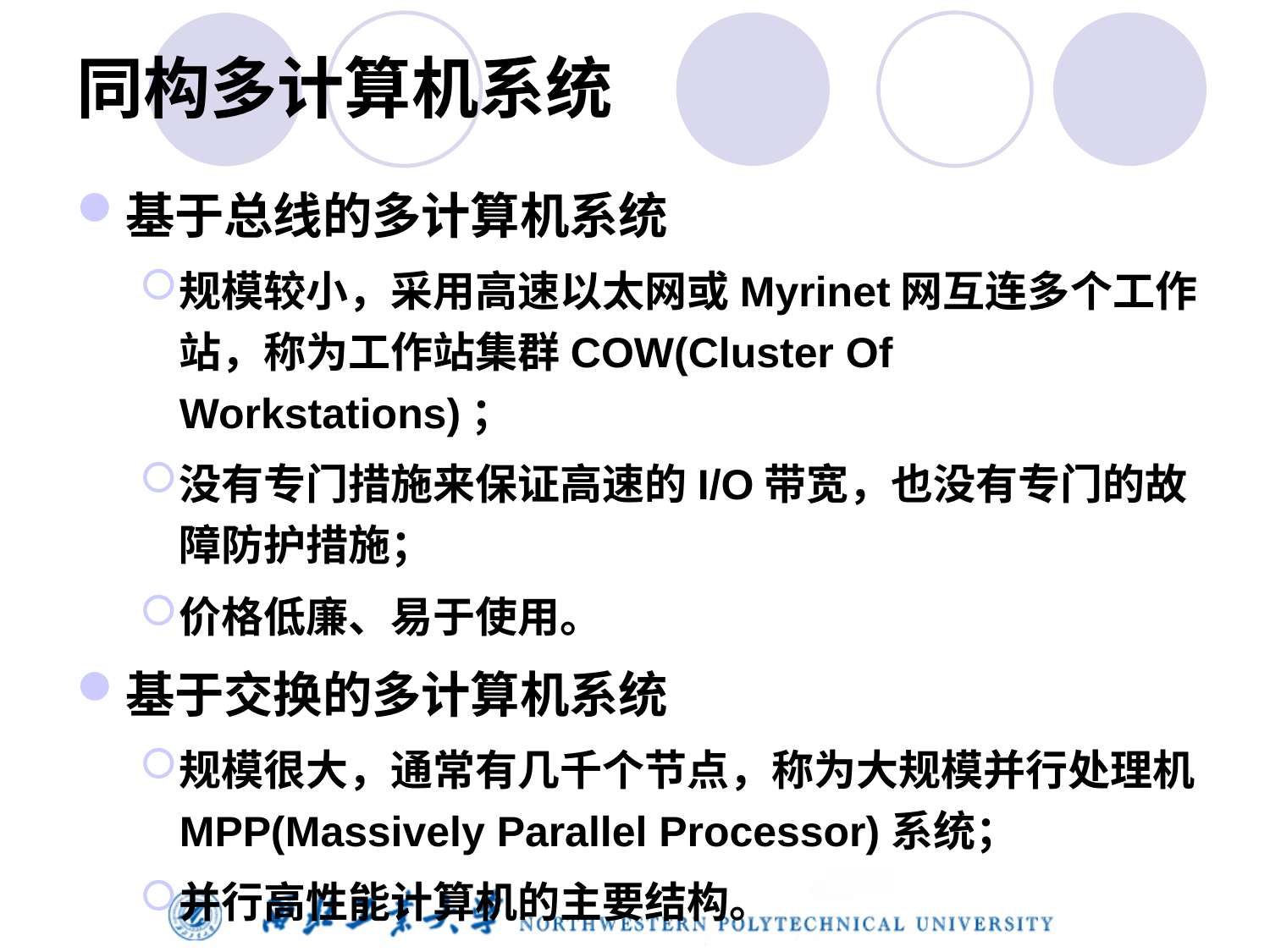

# 同构多计算机系统
基于总线的多计算机系统
规模较小，采用高速以太网或Myrinet网互连多个工作站，称为工作站集群COW(Cluster Of Workstations)；
没有专门措施来保证高速的I/O带宽，也没有专门的故障防护措施；
价格低廉、易于使用。
基于交换的多计算机系统
规模很大，通常有几千个节点，称为大规模并行处理机MPP(Massively Parallel Processor)系统；
并行高性能计算机的主要结构。